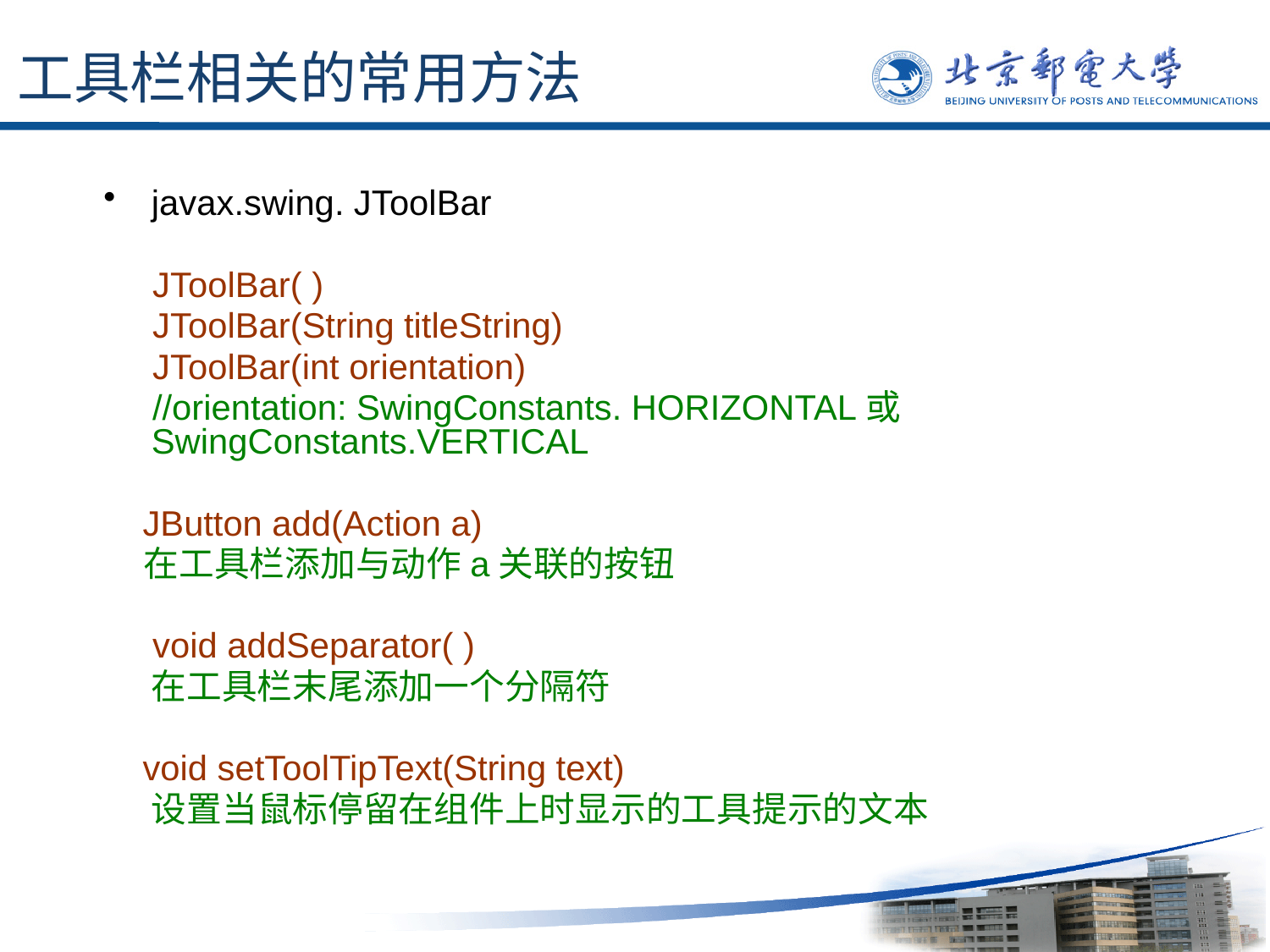

# 工具栏相关的常用方法
javax.swing. JToolBar

     JToolBar( )
     JToolBar(String titleString)
     JToolBar(int orientation)
     //orientation: SwingConstants. HORIZONTAL或SwingConstants.VERTICAL

    JButton add(Action a)
    在工具栏添加与动作a关联的按钮

     void addSeparator( )
     在工具栏末尾添加一个分隔符

    void setToolTipText(String text)
     设置当鼠标停留在组件上时显示的工具提示的文本